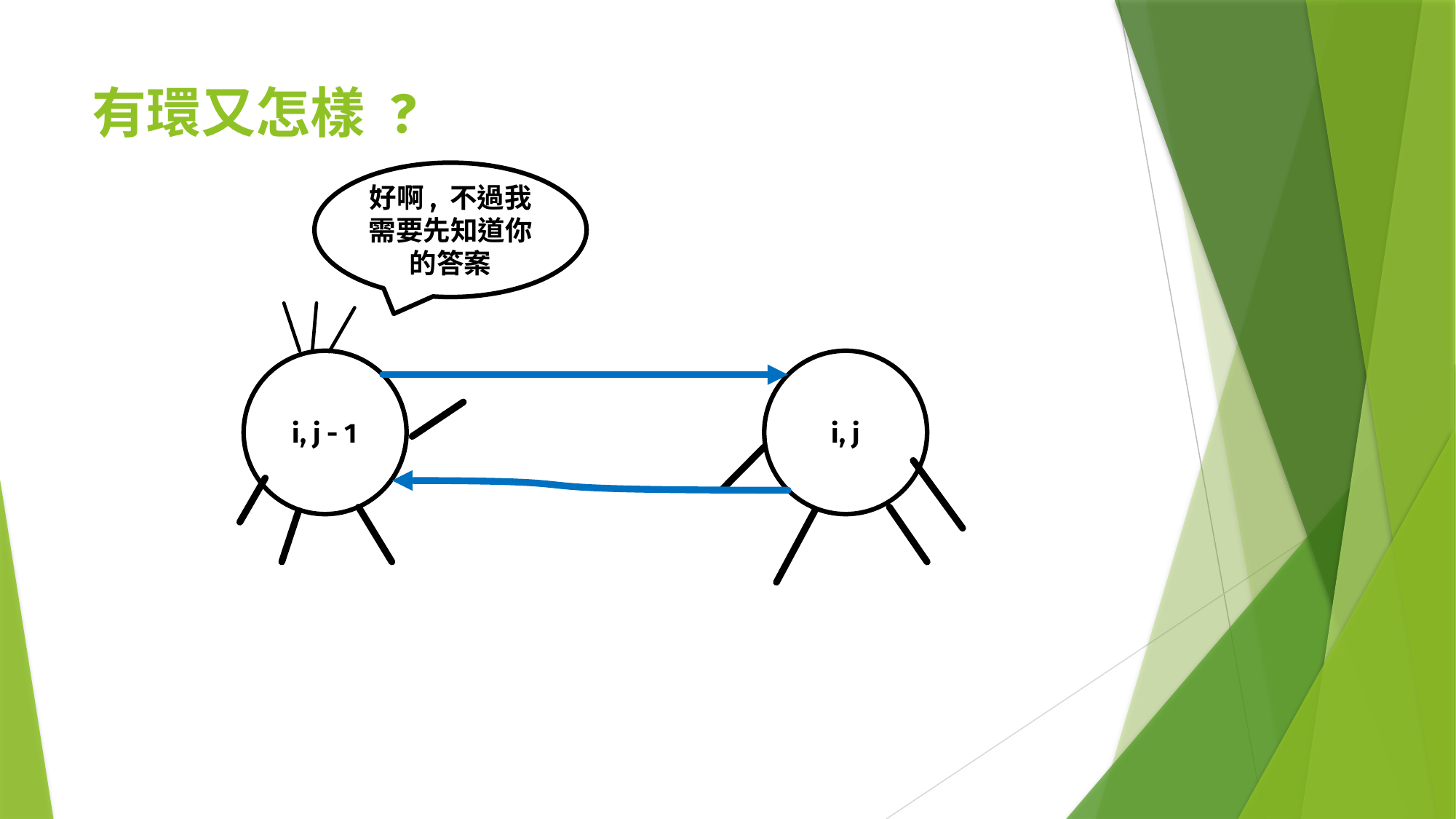

# 有環又怎樣 ?
好啊, 不過我需要先知道你的答案
i, j - 1
i, j